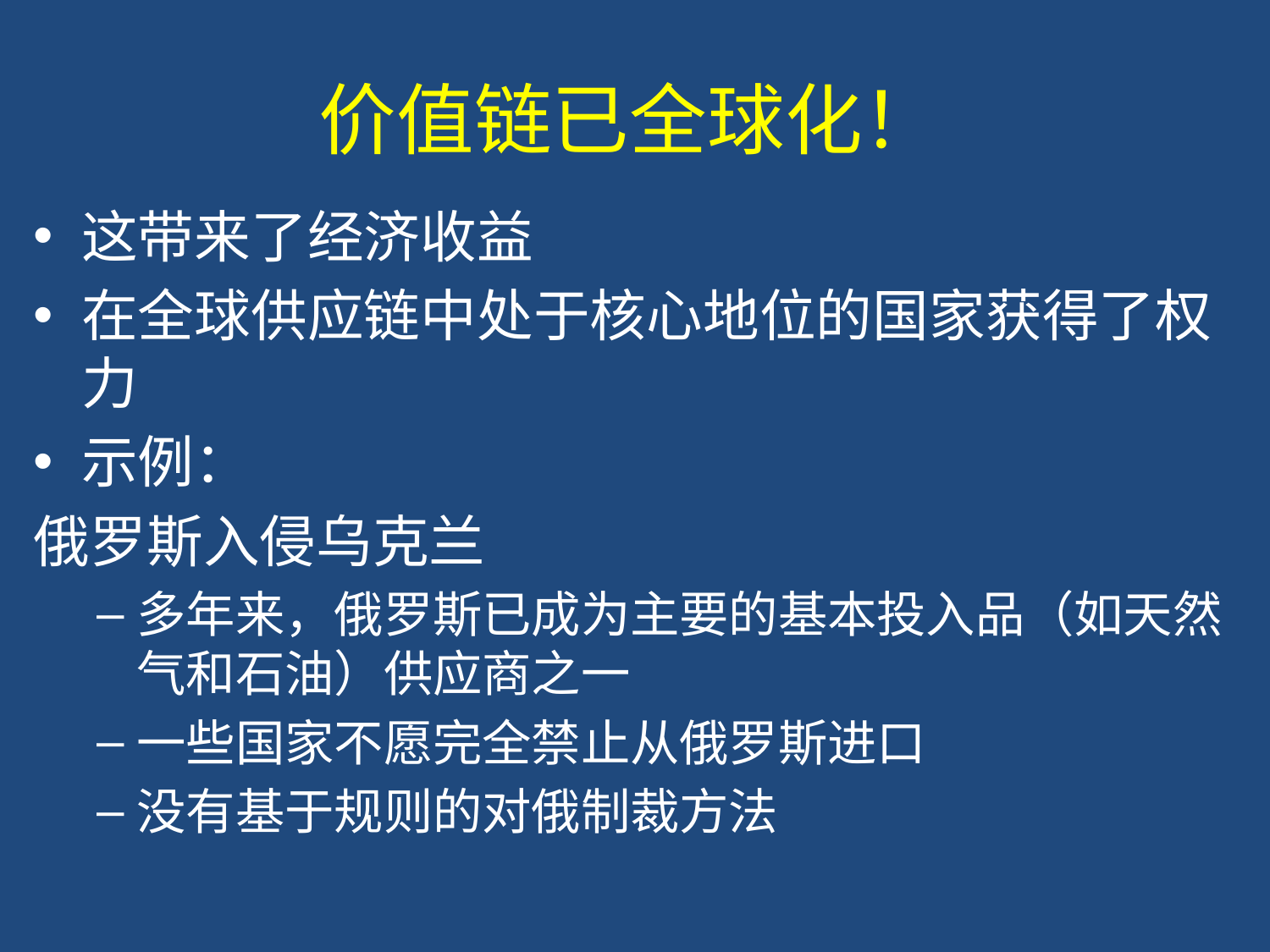

# 价值链已全球化！
这带来了经济收益
在全球供应链中处于核心地位的国家获得了权力
示例：
俄罗斯入侵乌克兰
多年来，俄罗斯已成为主要的基本投入品（如天然气和石油）供应商之一
一些国家不愿完全禁止从俄罗斯进口
没有基于规则的对俄制裁方法